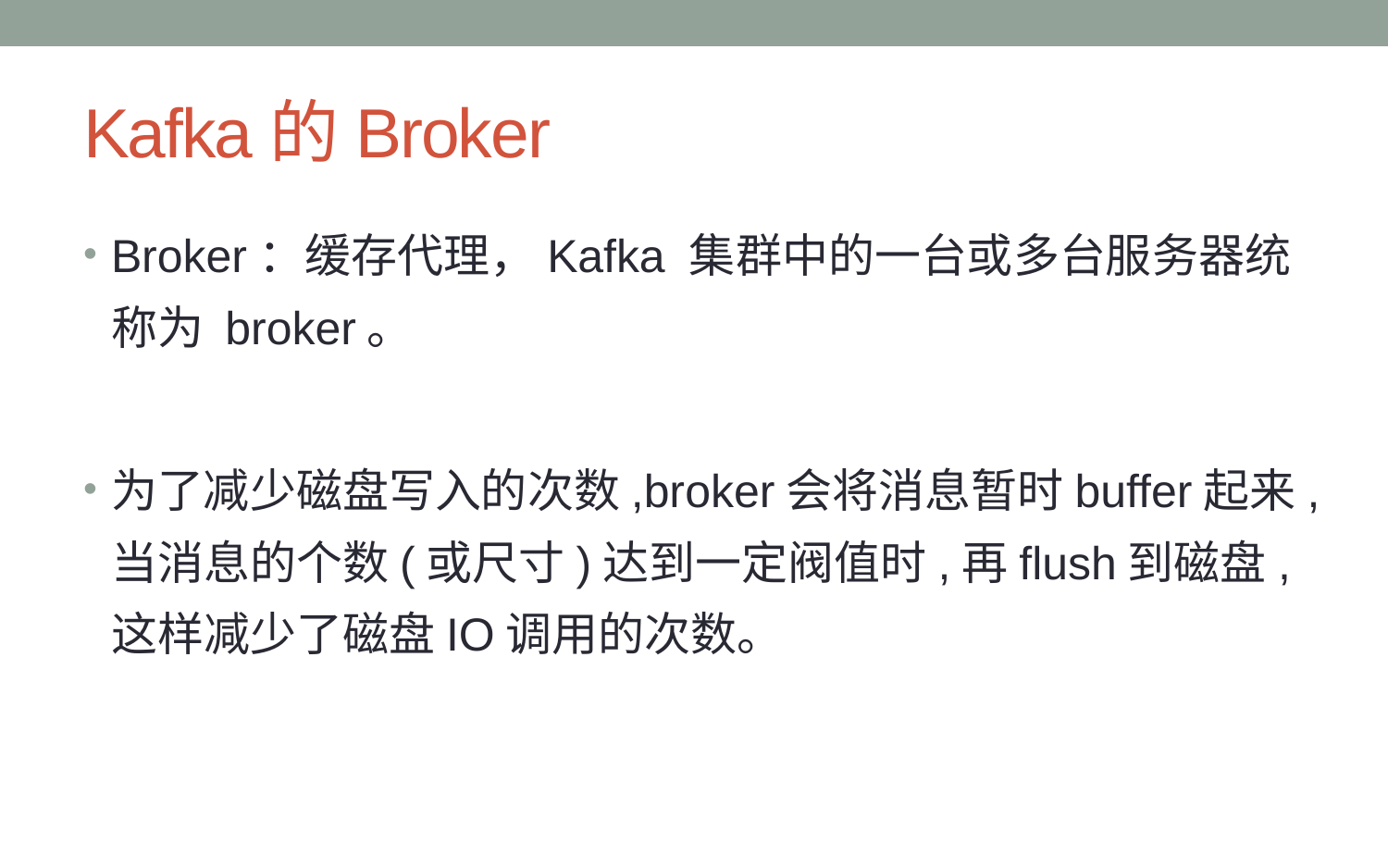

# Kafka的Broker
Broker：缓存代理，Kafka 集群中的一台或多台服务器统称为 broker。

为了减少磁盘写入的次数,broker会将消息暂时buffer起来,当消息的个数(或尺寸)达到一定阀值时,再flush到磁盘,这样减少了磁盘IO调用的次数。